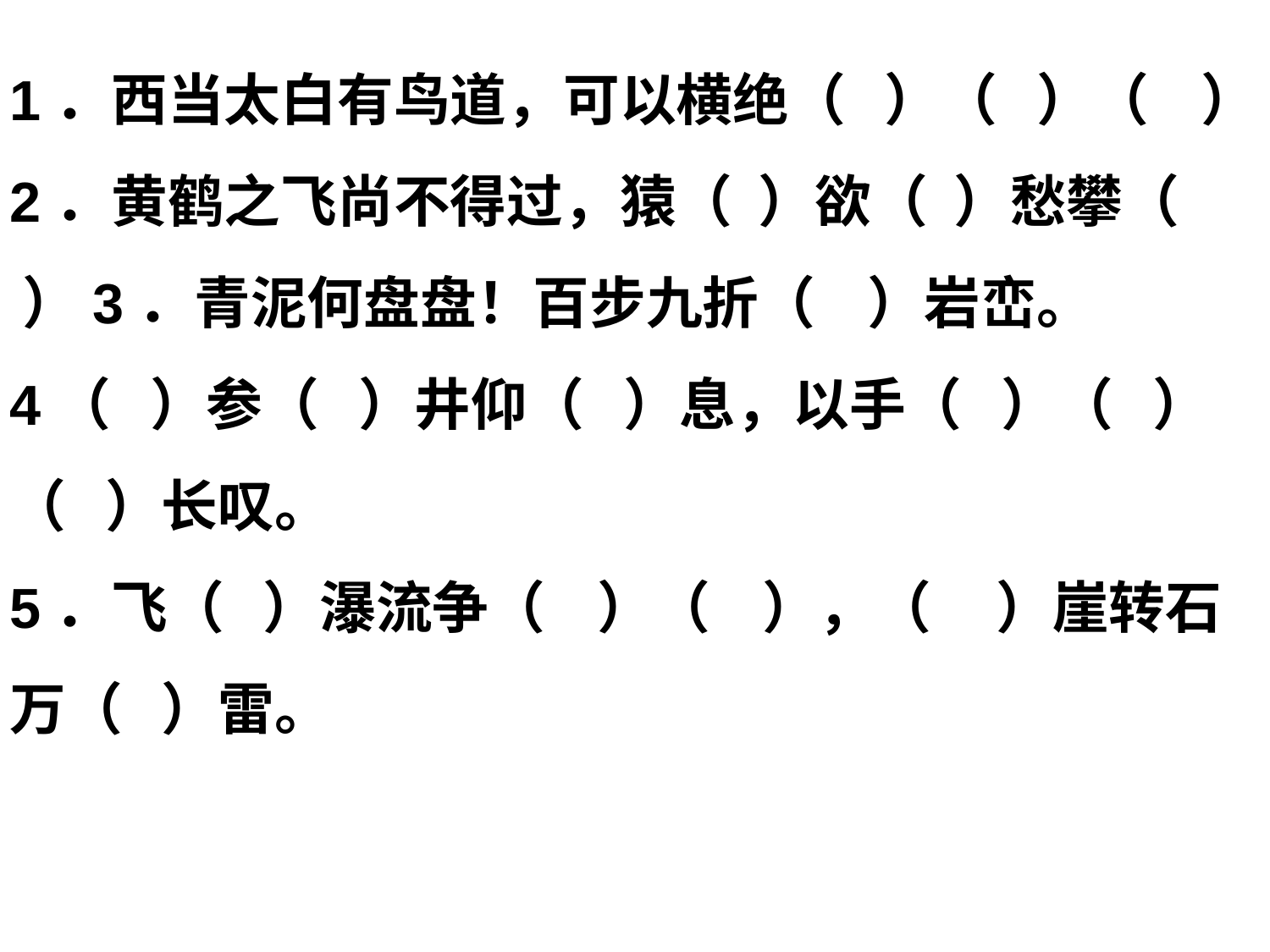

1．西当太白有鸟道，可以横绝（   ）（   ）（    ）
2．黄鹤之飞尚不得过，猿（  ）欲（  ）愁攀（    ）3．青泥何盘盘！百步九折（    ）岩峦。
4（   ）参（   ）井仰（   ）息，以手（   ）（   ）（   ）长叹。
5．飞（   ）瀑流争（    ）（    ），（     ）崖转石万（   ）雷。